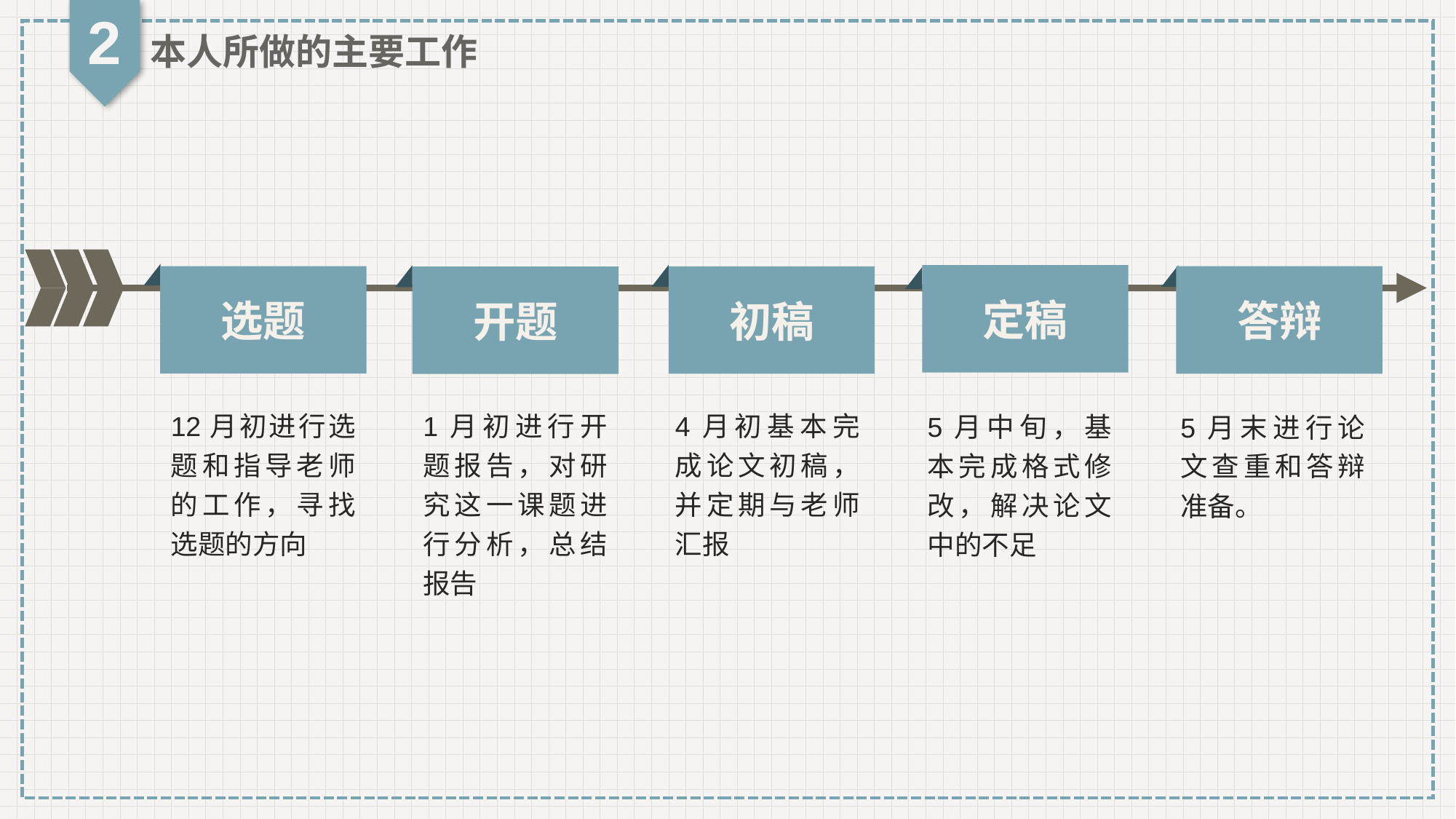

2
本人所做的主要工作

定稿

选题
答辩
初稿
开题

12月初进行选题和指导老师的工作，寻找选题的方向

1月初进行开题报告，对研究这一课题进行分析，总结报告
4月初基本完成论文初稿，并定期与老师汇报
5月中旬，基本完成格式修改，解决论文中的不足
5月末进行论文查重和答辩准备。